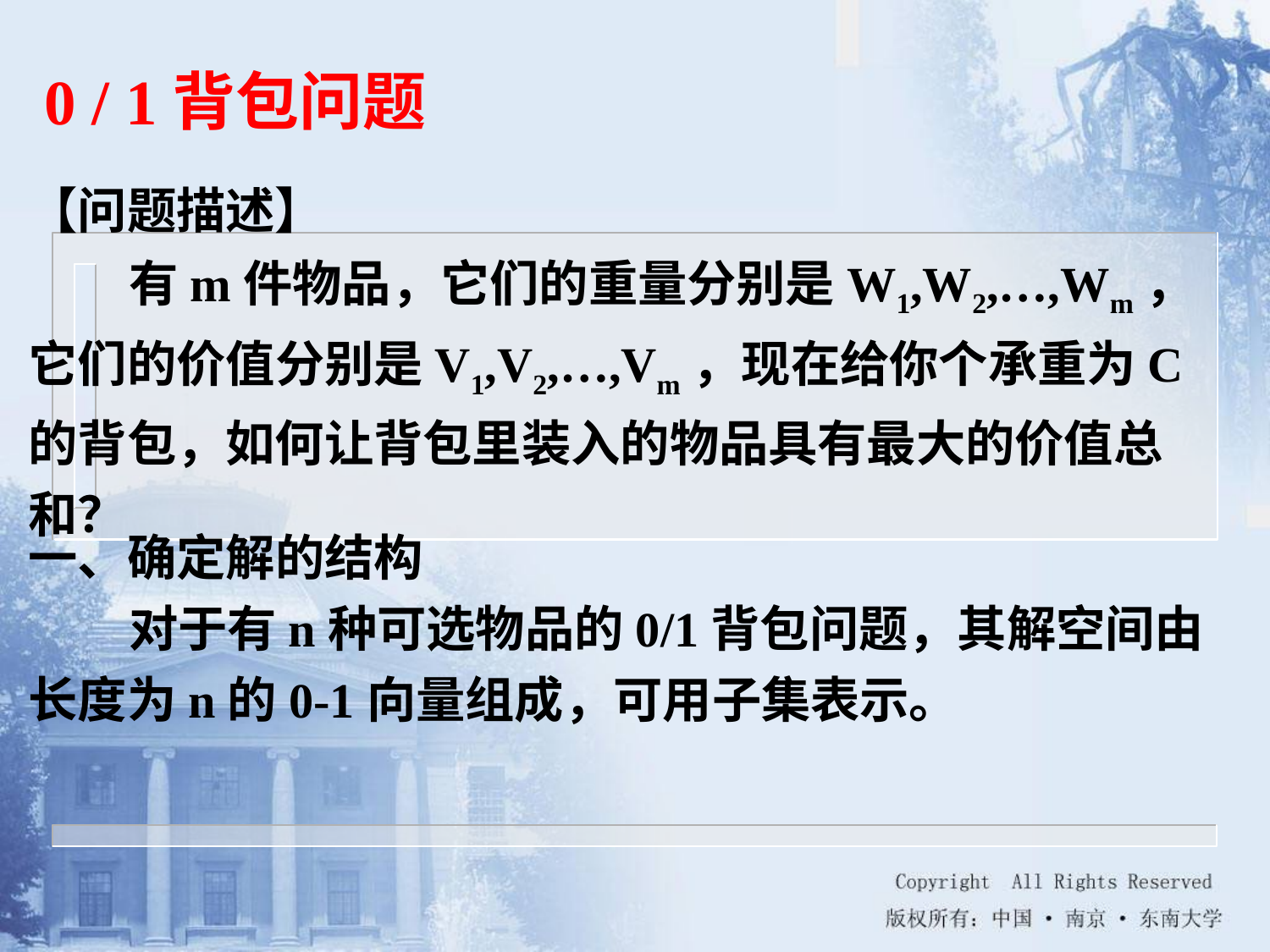

0 / 1背包问题
【问题描述】
有m件物品，它们的重量分别是W1,W2,…,Wm，它们的价值分别是V1,V2,…,Vm，现在给你个承重为C的背包，如何让背包里装入的物品具有最大的价值总和？
一、确定解的结构
对于有n种可选物品的0/1背包问题，其解空间由长度为n的0-1向量组成，可用子集表示。